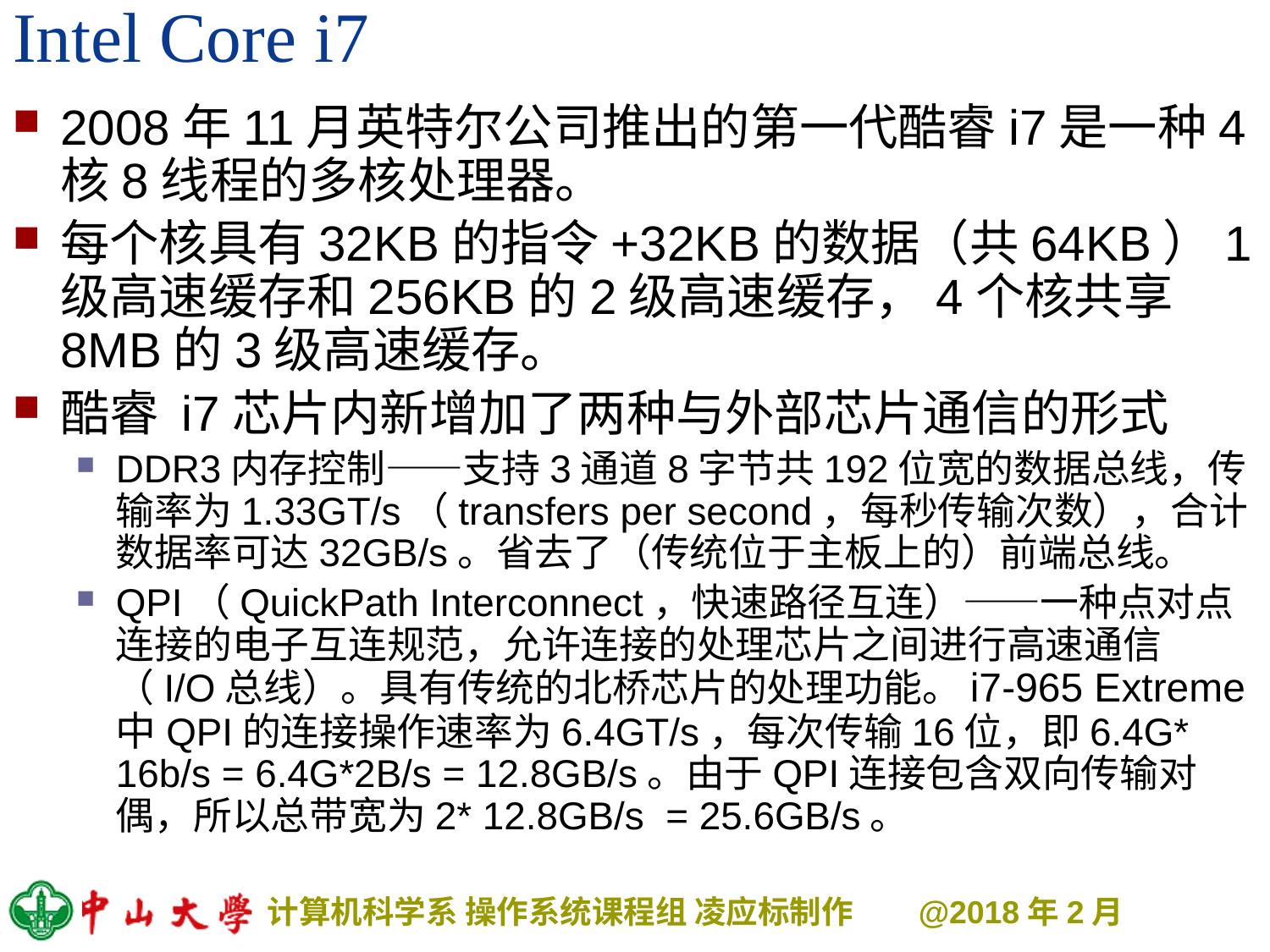

# Intel Core i7
2008年11月英特尔公司推出的第一代酷睿i7是一种4核8线程的多核处理器。
每个核具有32KB的指令+32KB的数据（共64KB）1级高速缓存和256KB的2级高速缓存，4个核共享8MB的3级高速缓存。
酷睿 i7芯片内新增加了两种与外部芯片通信的形式
DDR3内存控制——支持3通道8字节共192位宽的数据总线，传输率为1.33GT/s（transfers per second，每秒传输次数），合计数据率可达32GB/s。省去了（传统位于主板上的）前端总线。
QPI（QuickPath Interconnect，快速路径互连）——一种点对点连接的电子互连规范，允许连接的处理芯片之间进行高速通信（I/O总线）。具有传统的北桥芯片的处理功能。i7-965 Extreme中QPI的连接操作速率为6.4GT/s，每次传输16位，即6.4G* 16b/s = 6.4G*2B/s = 12.8GB/s。由于QPI连接包含双向传输对偶，所以总带宽为2* 12.8GB/s  = 25.6GB/s。